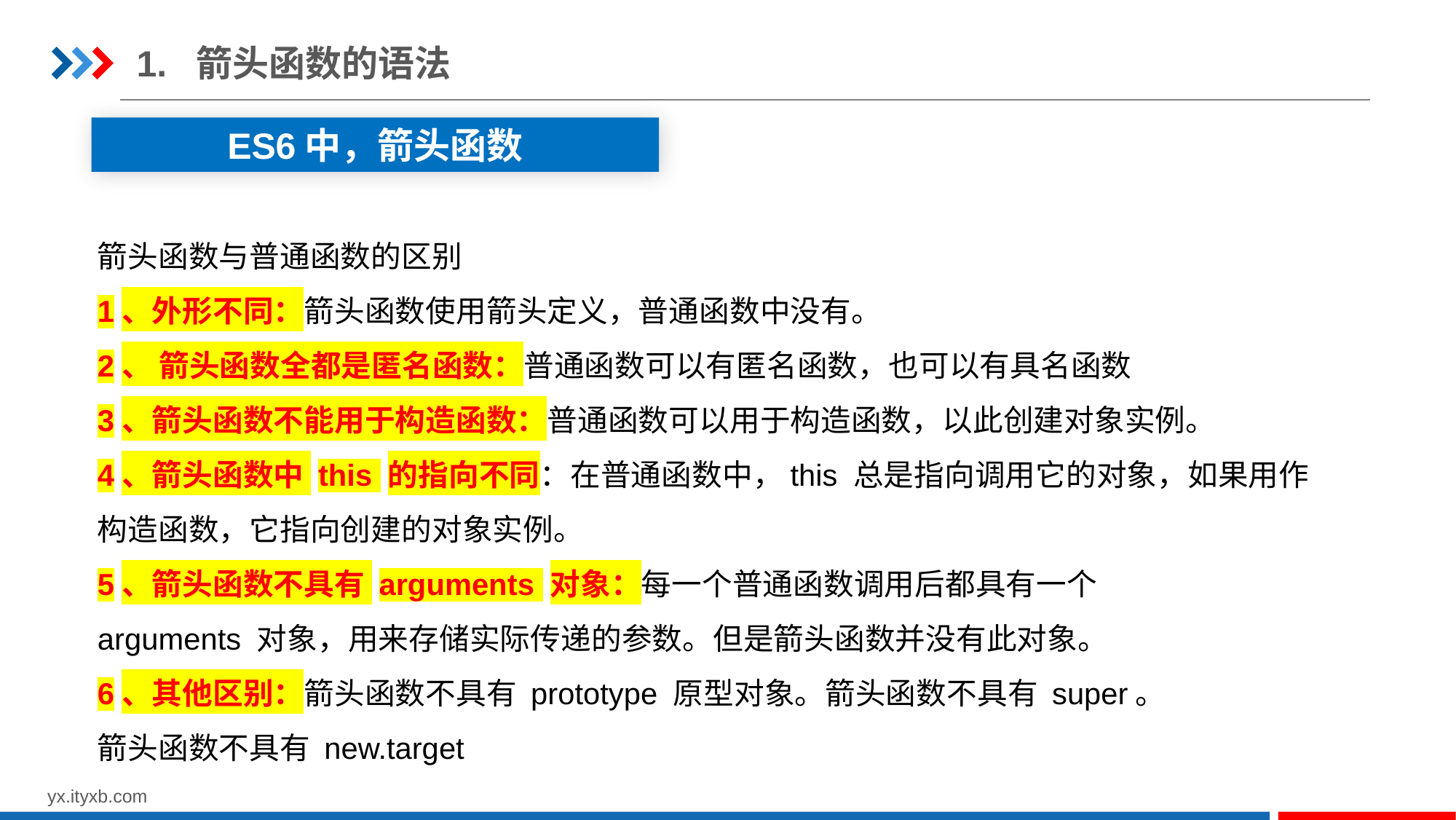

1.  箭头函数的语法
ES6中，箭头函数
箭头函数与普通函数的区别
1、外形不同：箭头函数使用箭头定义，普通函数中没有。
2、 箭头函数全都是匿名函数：普通函数可以有匿名函数，也可以有具名函数
3、箭头函数不能用于构造函数：普通函数可以用于构造函数，以此创建对象实例。
4、箭头函数中 this 的指向不同：在普通函数中，this 总是指向调用它的对象，如果用作构造函数，它指向创建的对象实例。
5、箭头函数不具有 arguments 对象：每一个普通函数调用后都具有一个
arguments 对象，用来存储实际传递的参数。但是箭头函数并没有此对象。
6、其他区别：箭头函数不具有 prototype 原型对象。箭头函数不具有 super。
箭头函数不具有 new.target